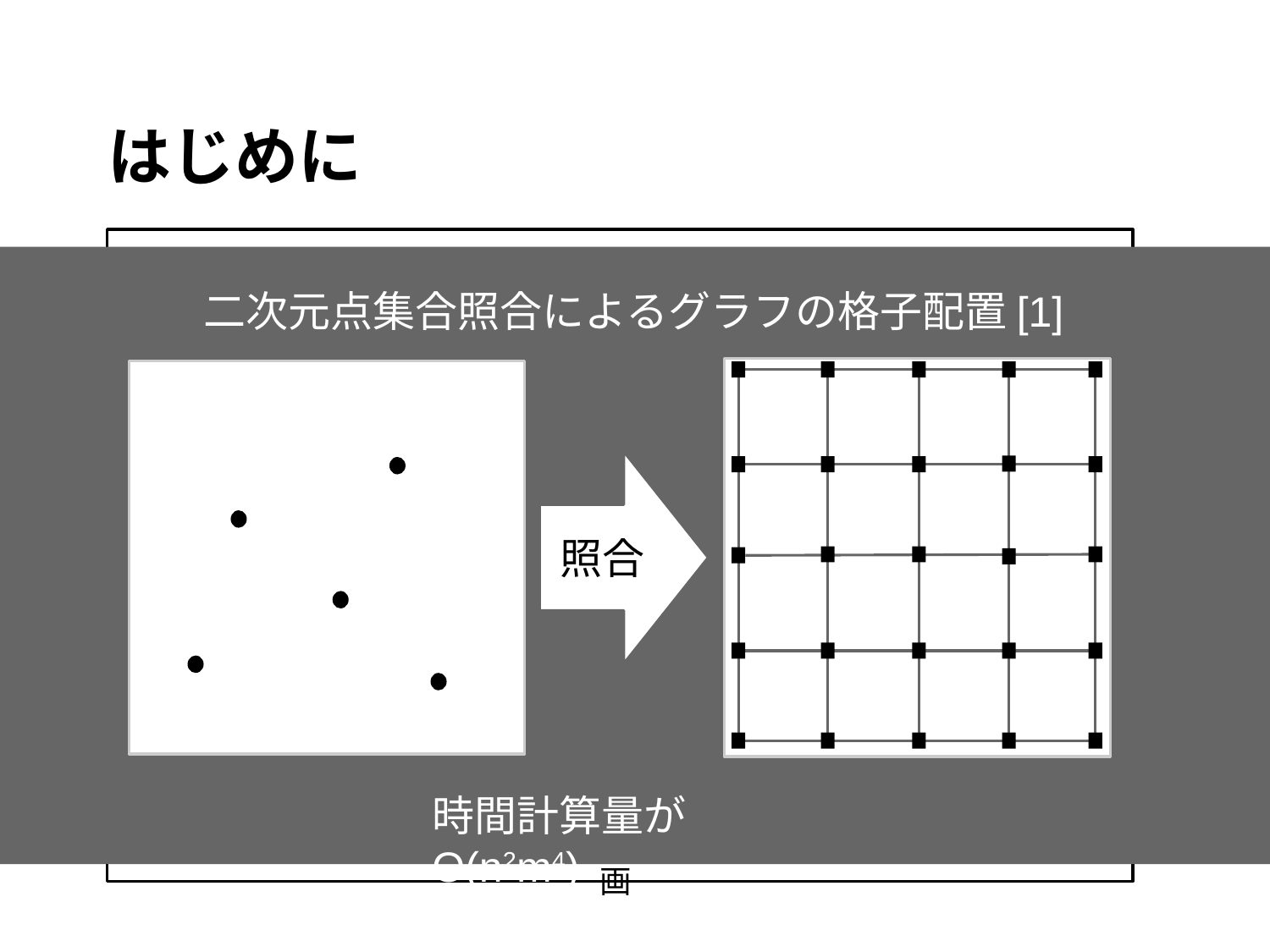

# はじめに

ノード情報(ラベル)付グラフ描画

二次元点集合照合によるグラフの格子配置[1]

照合
時間計算量がO(n2m4)